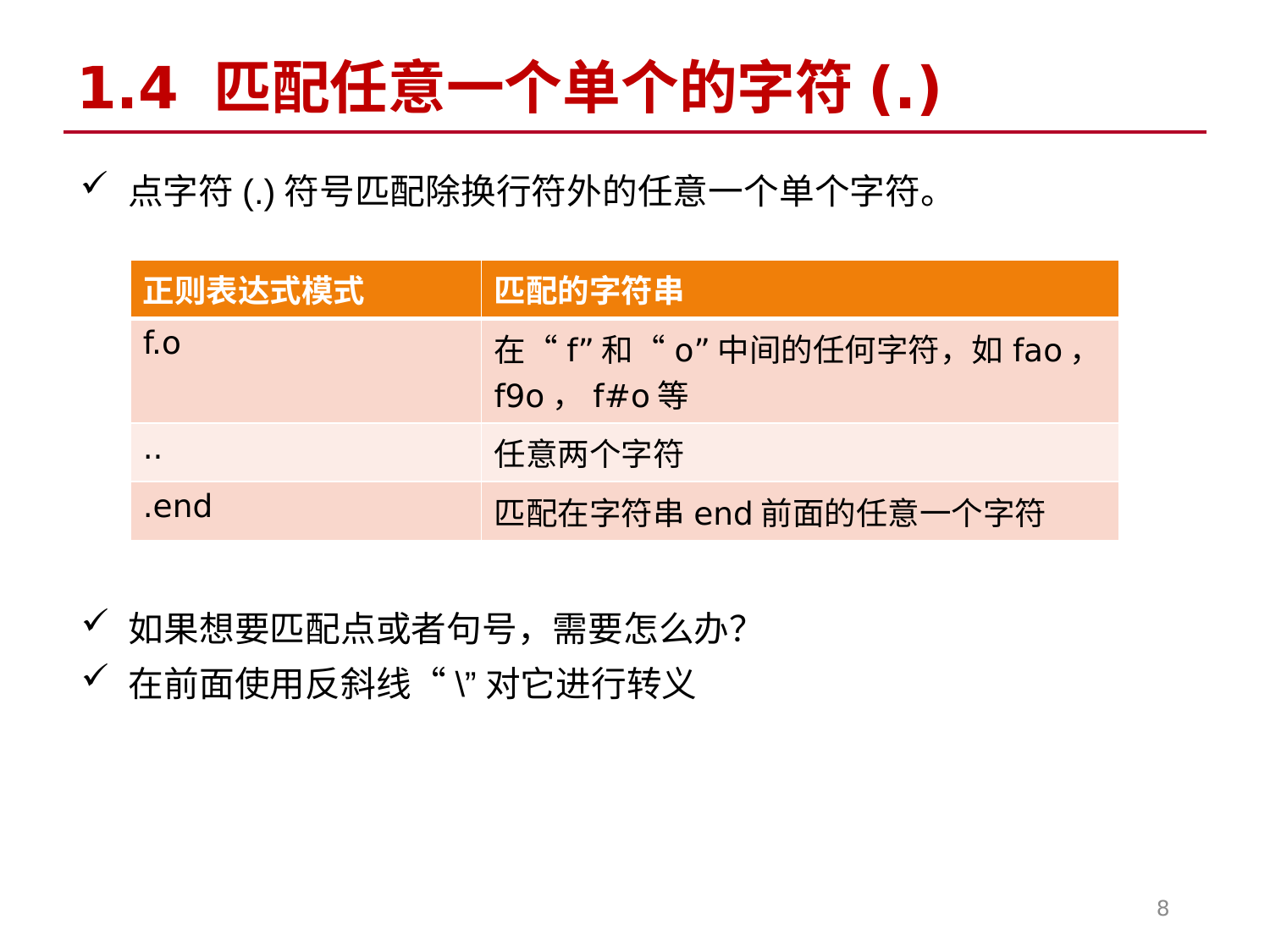

# 1.4 匹配任意一个单个的字符(.)
点字符(.)符号匹配除换行符外的任意一个单个字符。
| 正则表达式模式 | 匹配的字符串 |
| --- | --- |
| f.o | 在“f”和“o”中间的任何字符，如fao，f9o，f#o等 |
| .. | 任意两个字符 |
| .end | 匹配在字符串end前面的任意一个字符 |
如果想要匹配点或者句号，需要怎么办？
在前面使用反斜线“\”对它进行转义
8